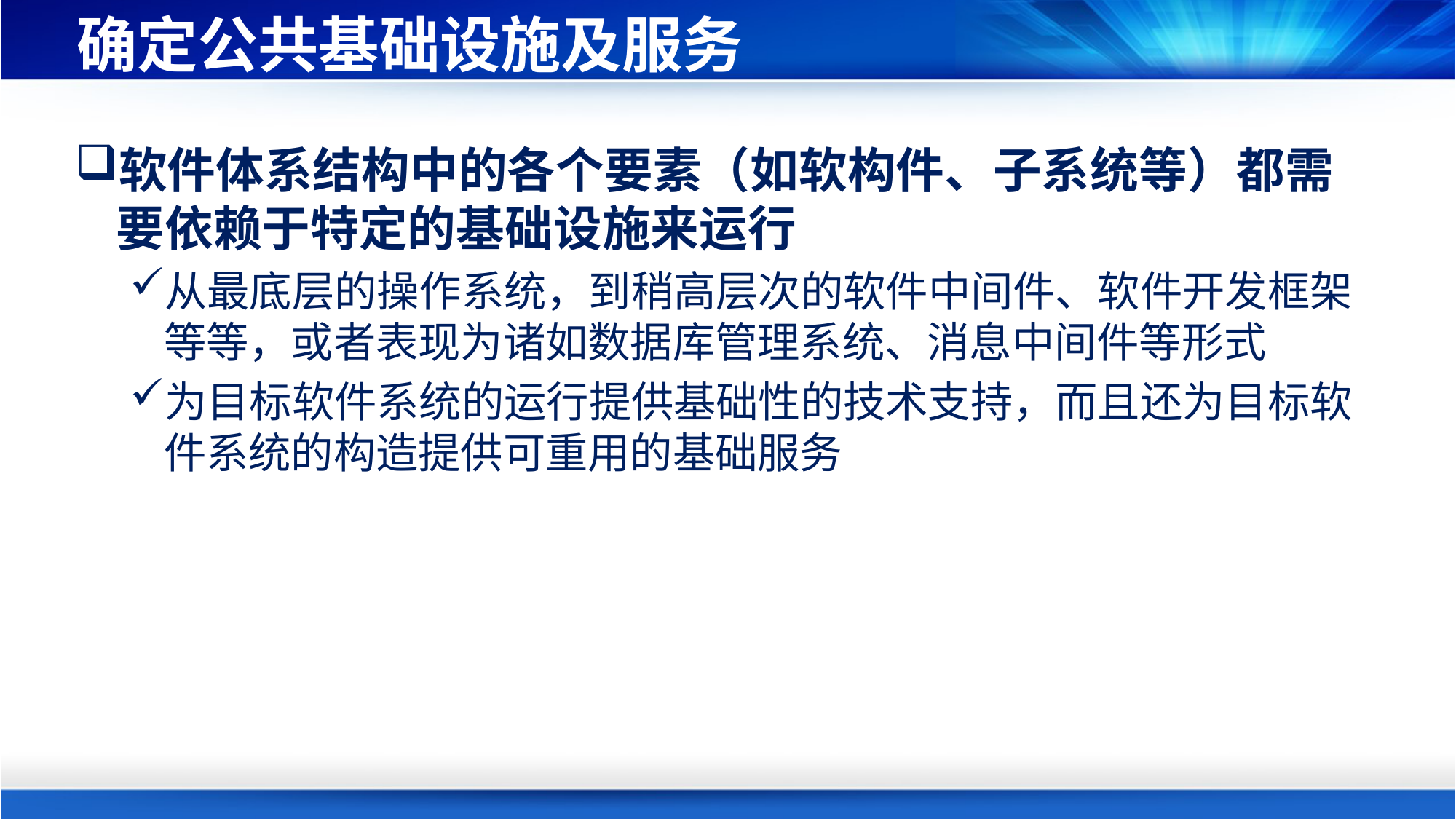

# 确定公共基础设施及服务
软件体系结构中的各个要素（如软构件、子系统等）都需要依赖于特定的基础设施来运行
从最底层的操作系统，到稍高层次的软件中间件、软件开发框架等等，或者表现为诸如数据库管理系统、消息中间件等形式
为目标软件系统的运行提供基础性的技术支持，而且还为目标软件系统的构造提供可重用的基础服务